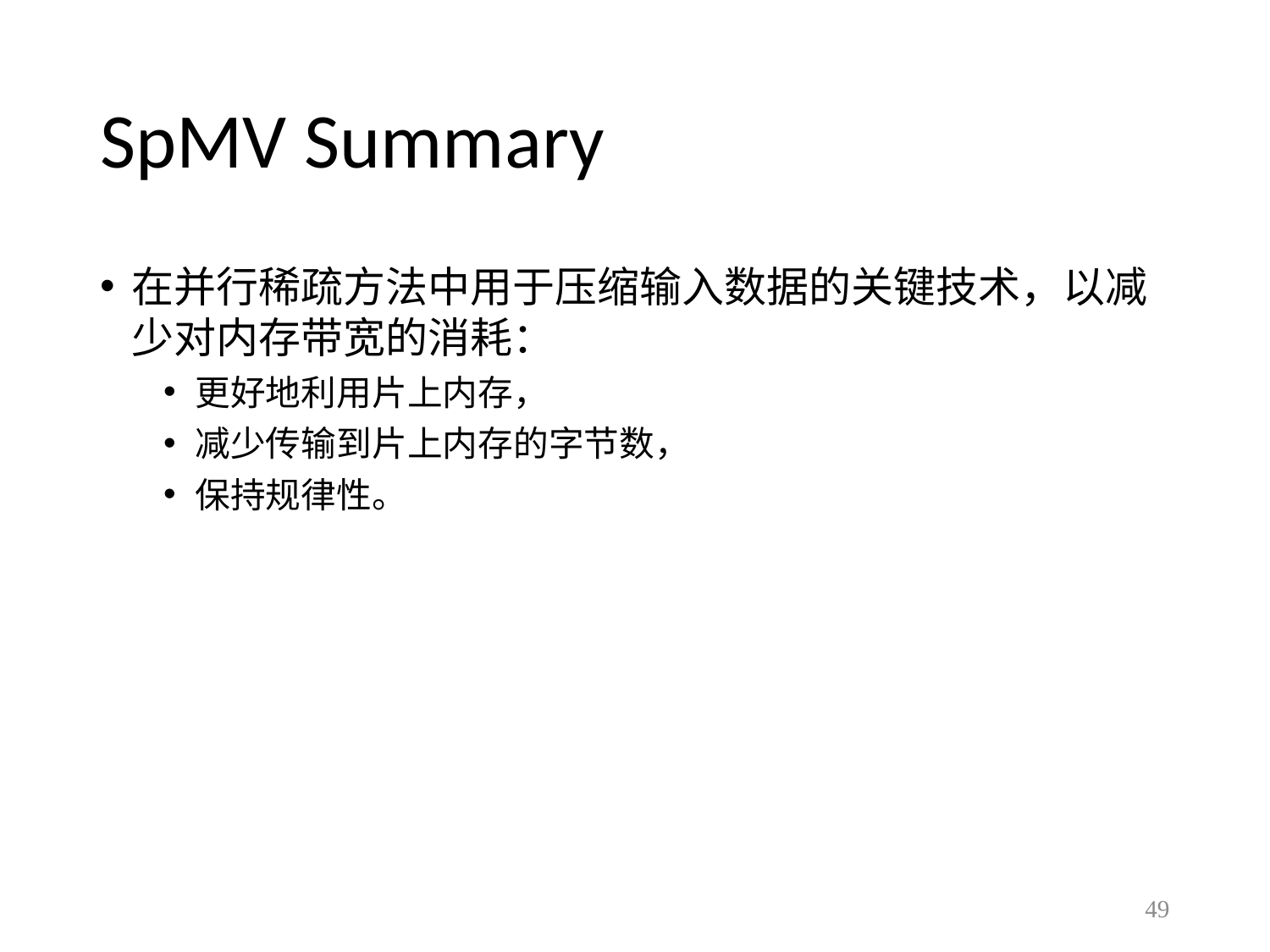

# SpMV Summary
在并行稀疏方法中用于压缩输入数据的关键技术，以减少对内存带宽的消耗：
更好地利用片上内存，
减少传输到片上内存的字节数，
保持规律性。
49